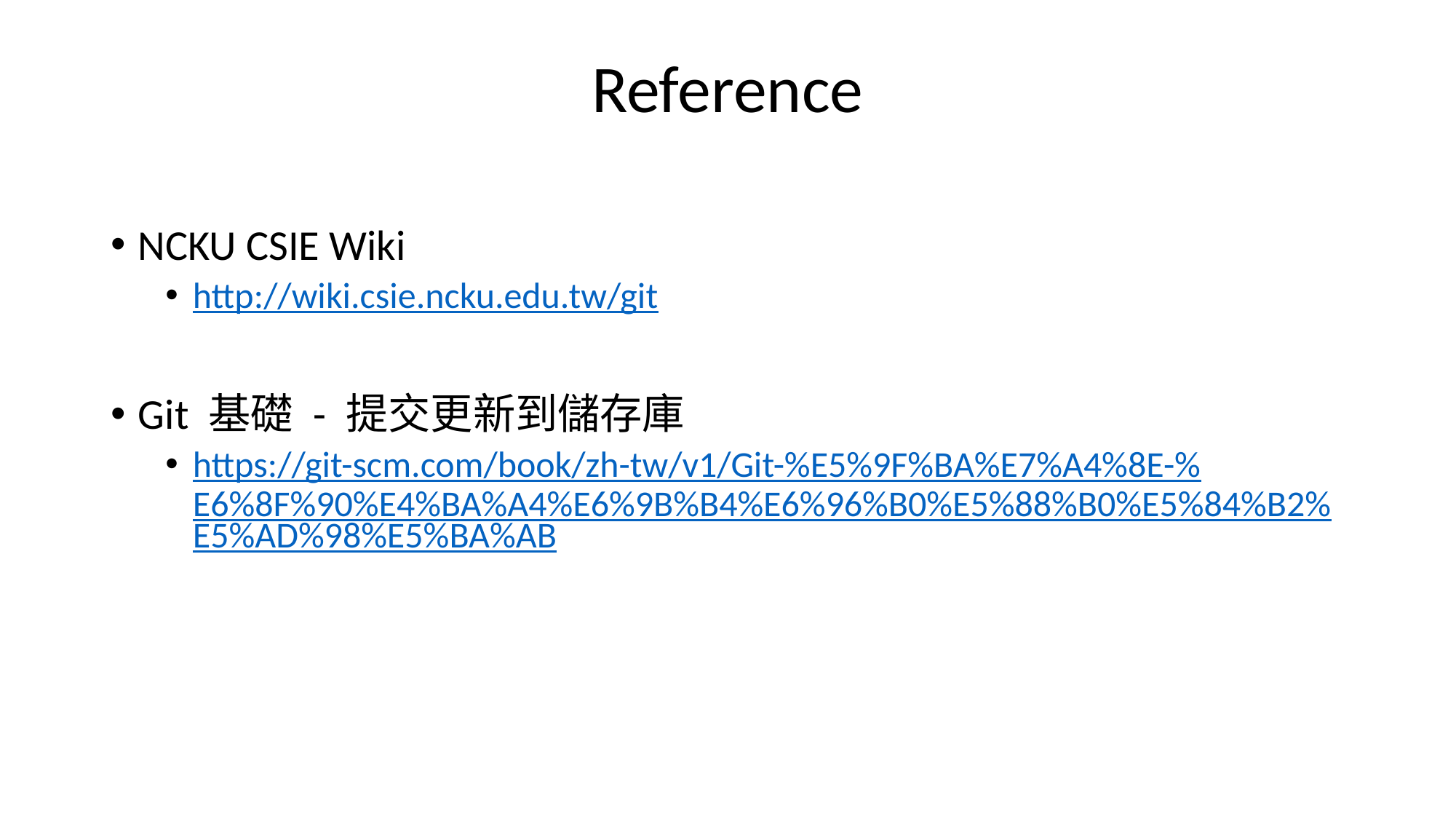

# Reference
NCKU CSIE Wiki
http://wiki.csie.ncku.edu.tw/git

Git 基礎 - 提交更新到儲存庫
https://git-scm.com/book/zh-tw/v1/Git-%E5%9F%BA%E7%A4%8E-%E6%8F%90%E4%BA%A4%E6%9B%B4%E6%96%B0%E5%88%B0%E5%84%B2%E5%AD%98%E5%BA%AB